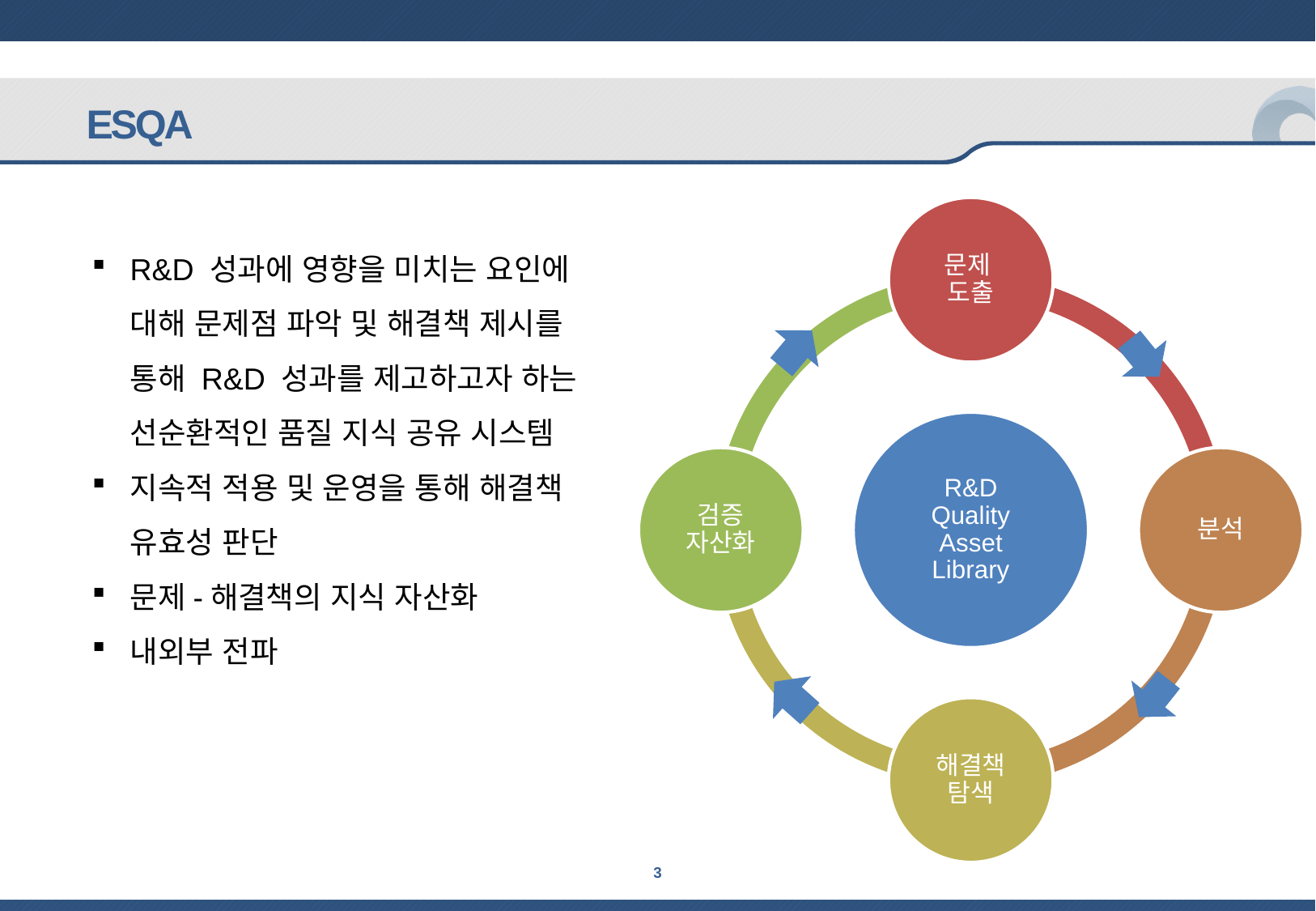

ESQA
R&D
Quality
Asset
Library
문제
도출
분석
해결책
탐색
검증
자산화
R&D 성과에 영향을 미치는 요인에 대해 문제점 파악 및 해결책 제시를 통해 R&D 성과를 제고하고자 하는 선순환적인 품질 지식 공유 시스템
지속적 적용 및 운영을 통해 해결책 유효성 판단
문제-해결책의 지식 자산화
내외부 전파